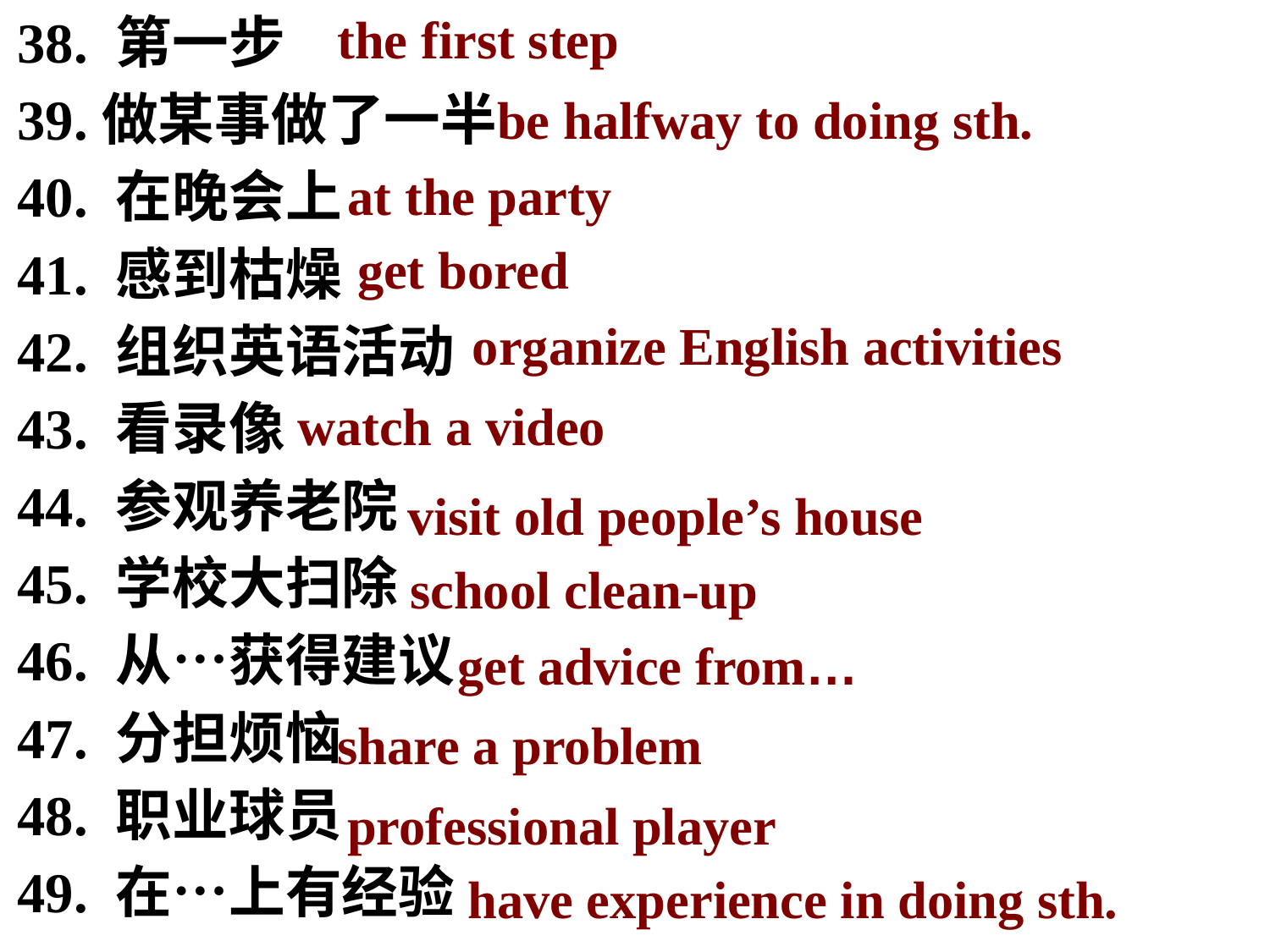

the first step
38. 第一步
39.做某事做了一半
40. 在晚会上
41. 感到枯燥
42. 组织英语活动
43. 看录像
44. 参观养老院
45. 学校大扫除
46. 从…获得建议
47. 分担烦恼
48. 职业球员
49. 在…上有经验
be halfway to doing sth.
at the party
get bored
organize English activities
watch a video
visit old people’s house
school clean-up
get advice from…
share a problem
professional player
have experience in doing sth.